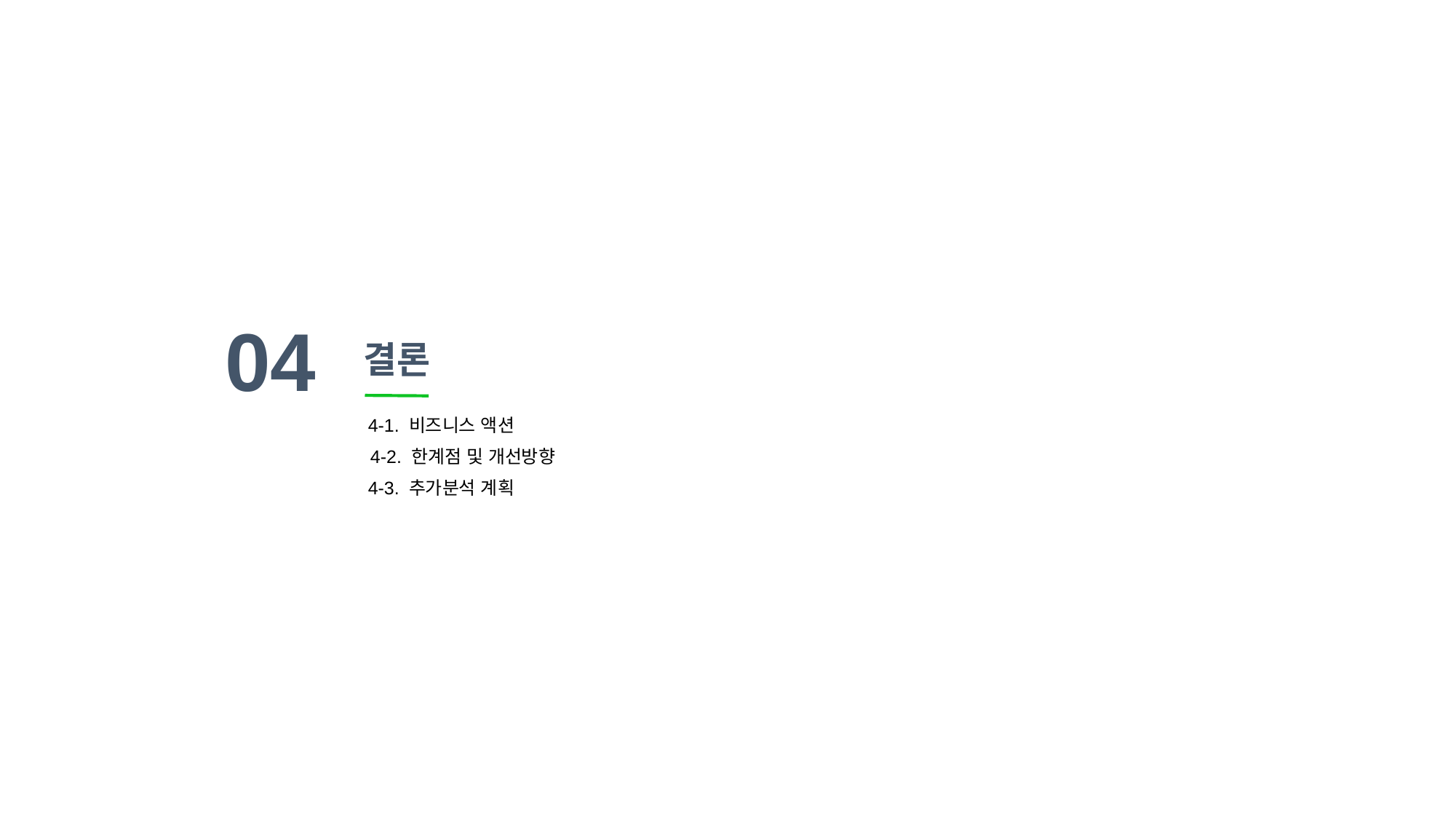

04
결론
4-1. 비즈니스 액션
4-2. 한계점 및 개선방향
4-3. 추가분석 계획